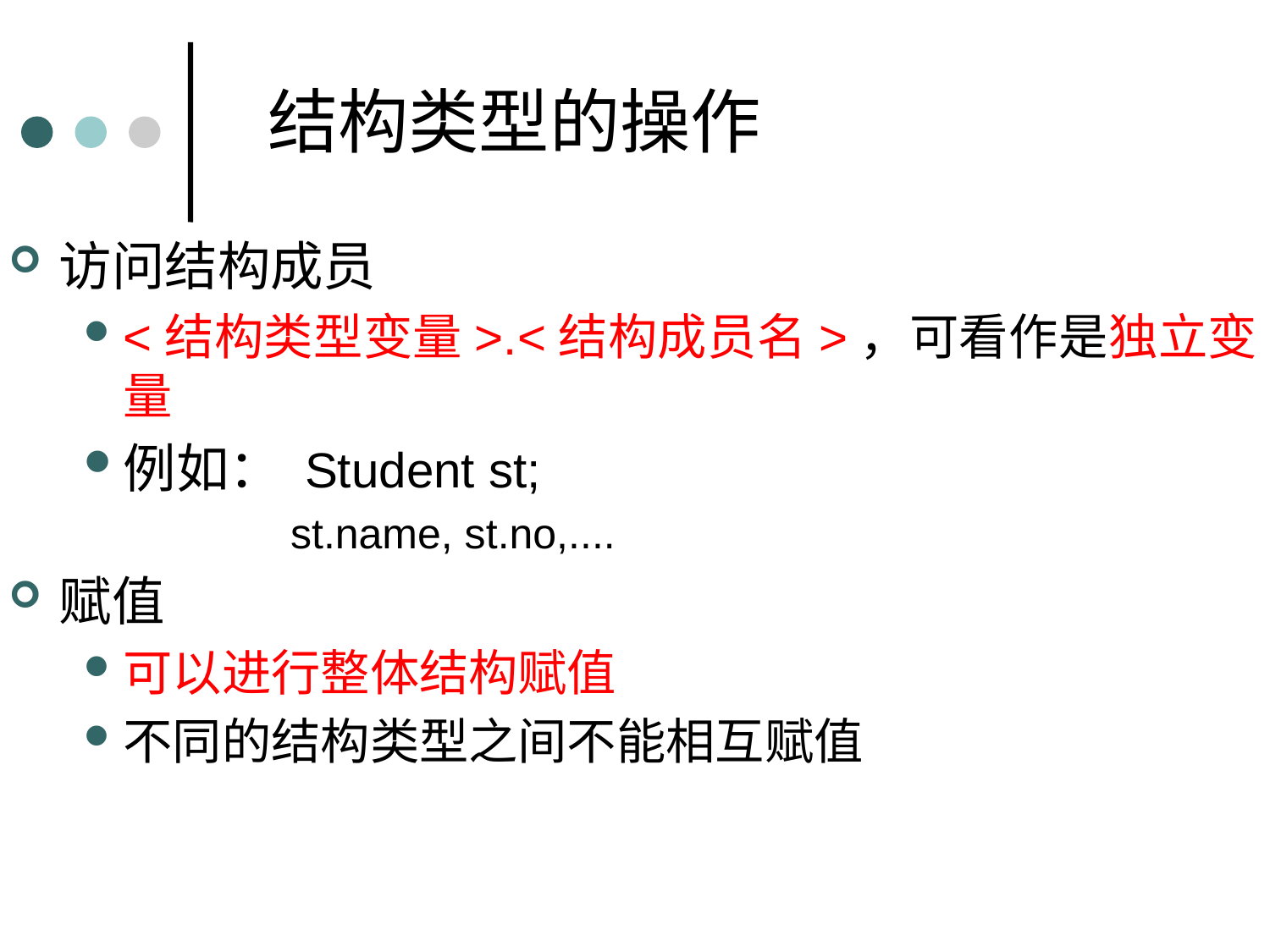

结构类型的操作
访问结构成员
<结构类型变量>.<结构成员名>，可看作是独立变量
例如： Student st;
            st.name, st.no,....
赋值
可以进行整体结构赋值
不同的结构类型之间不能相互赋值